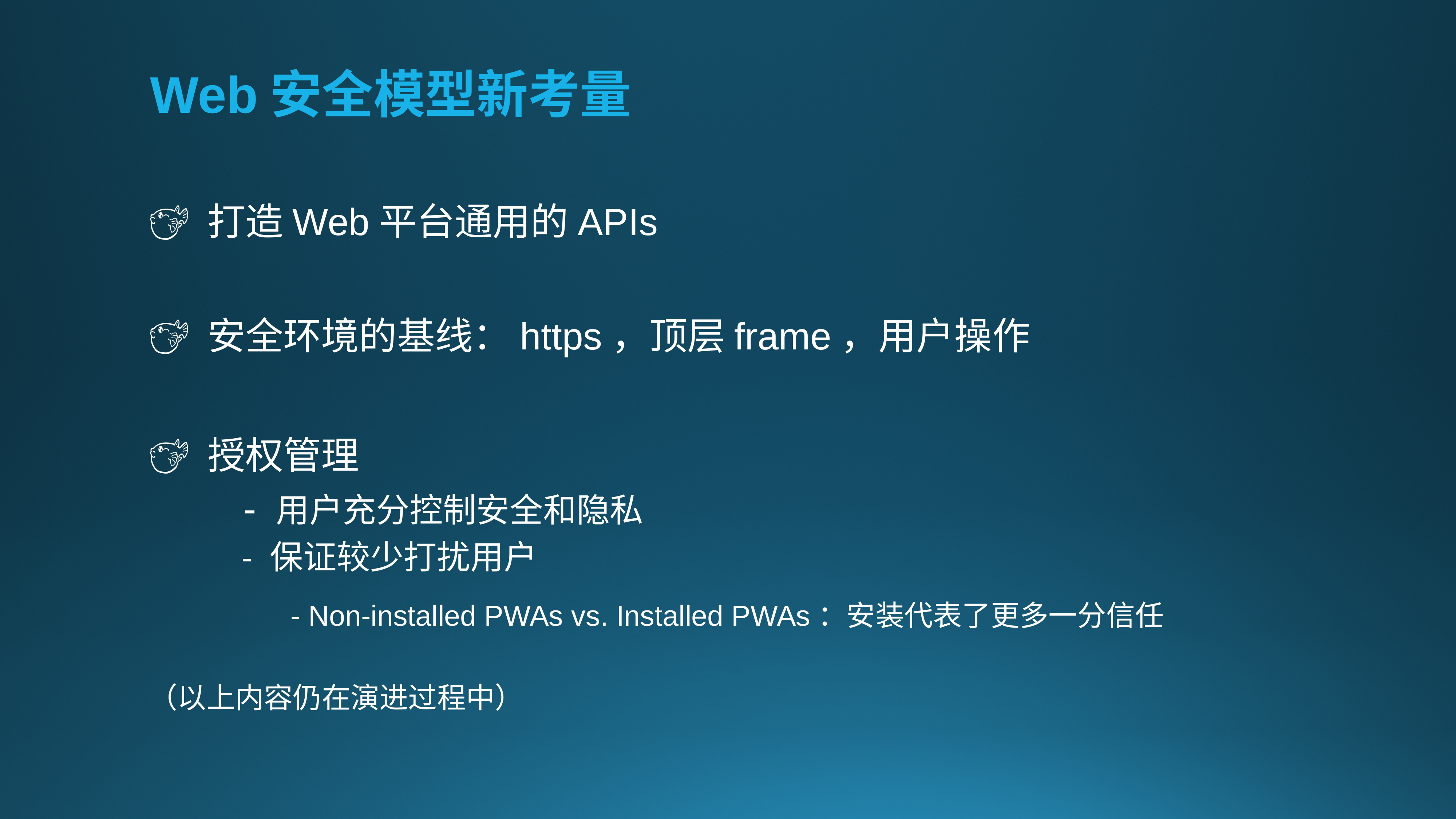

# Web安全模型新考量
🐡 打造Web平台通用的APIs

🐡 安全环境的基线：https，顶层frame，用户操作

🐡 授权管理
         - 用户充分控制安全和隐私
          - 保证较少打扰用户
            - Non-installed PWAs vs. Installed PWAs：安装代表了更多一分信任

（以上内容仍在演进过程中）